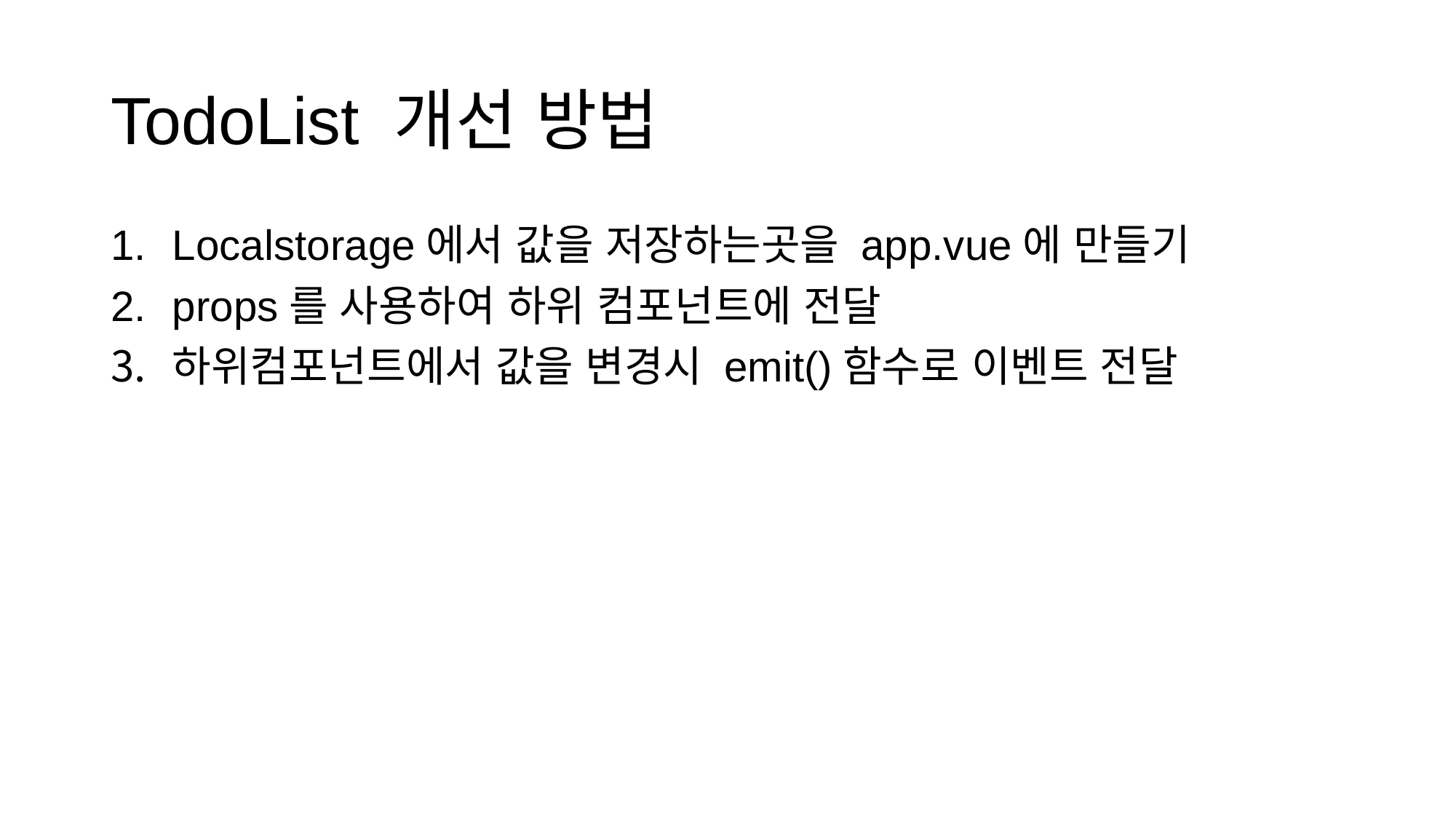

# TodoList 개선 방법
Localstorage에서 값을 저장하는곳을 app.vue에 만들기
props를 사용하여 하위 컴포넌트에 전달
하위컴포넌트에서 값을 변경시 emit()함수로 이벤트 전달